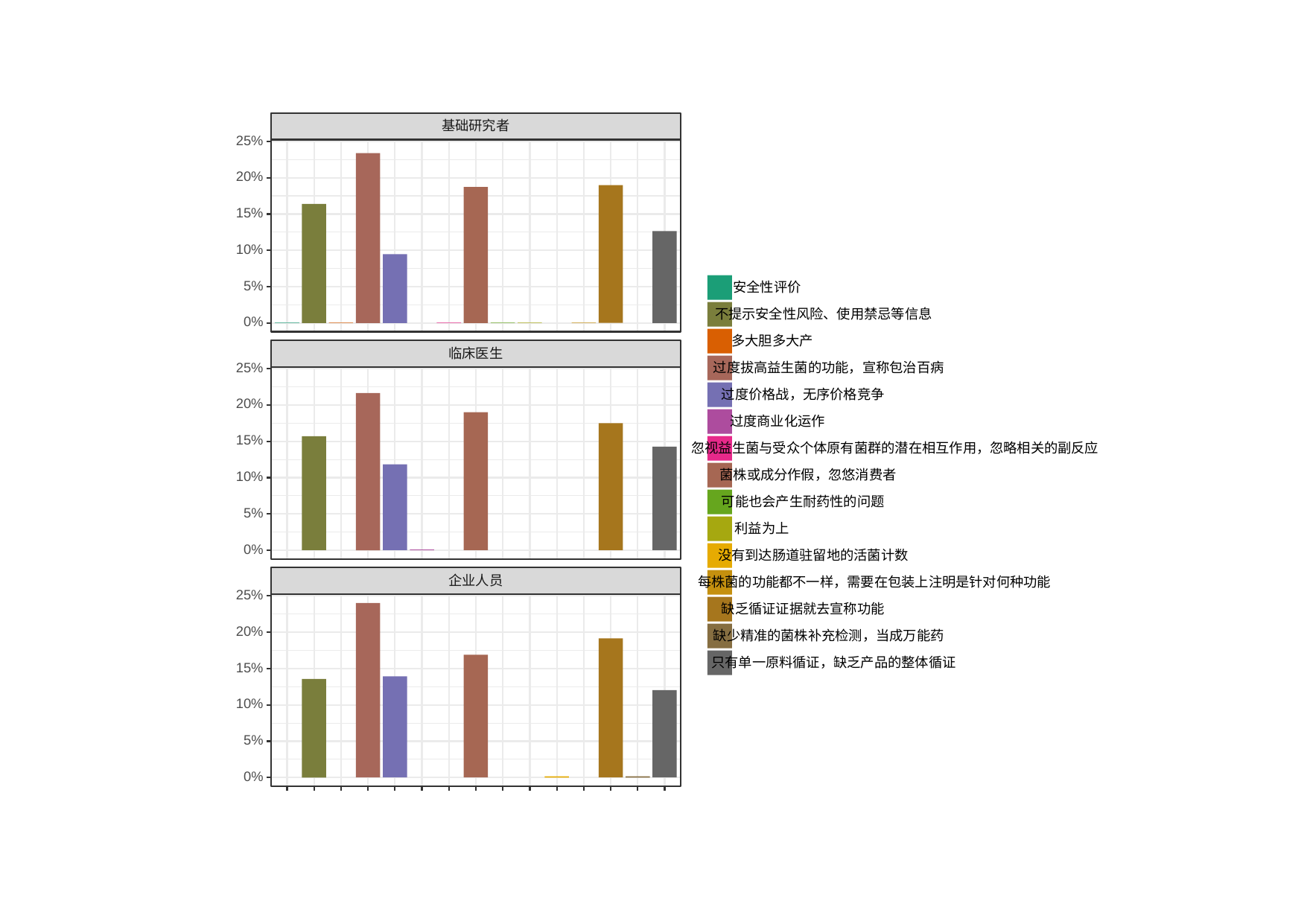

基础研究者
25%

20%

15%

10%

5%
安全性评价

不提示安全性风险、使用禁忌等信息
0%

多大胆多大产

临床医生

25%
过度拔高益生菌的功能，宣称包治百病

过度价格战，无序价格竞争

20%

过度商业化运作

15%

忽视益生菌与受众个体原有菌群的潜在相互作用，忽略相关的副反应

菌株或成分作假，忽悠消费者
10%

可能也会产生耐药性的问题
5%

利益为上

0%

没有到达肠道驻留地的活菌计数

企业人员
每株菌的功能都不一样，需要在包装上注明是针对何种功能
25%

缺乏循证证据就去宣称功能

20%

缺少精准的菌株补充检测，当成万能药

只有单一原料循证，缺乏产品的整体循证
15%

10%

5%

0%